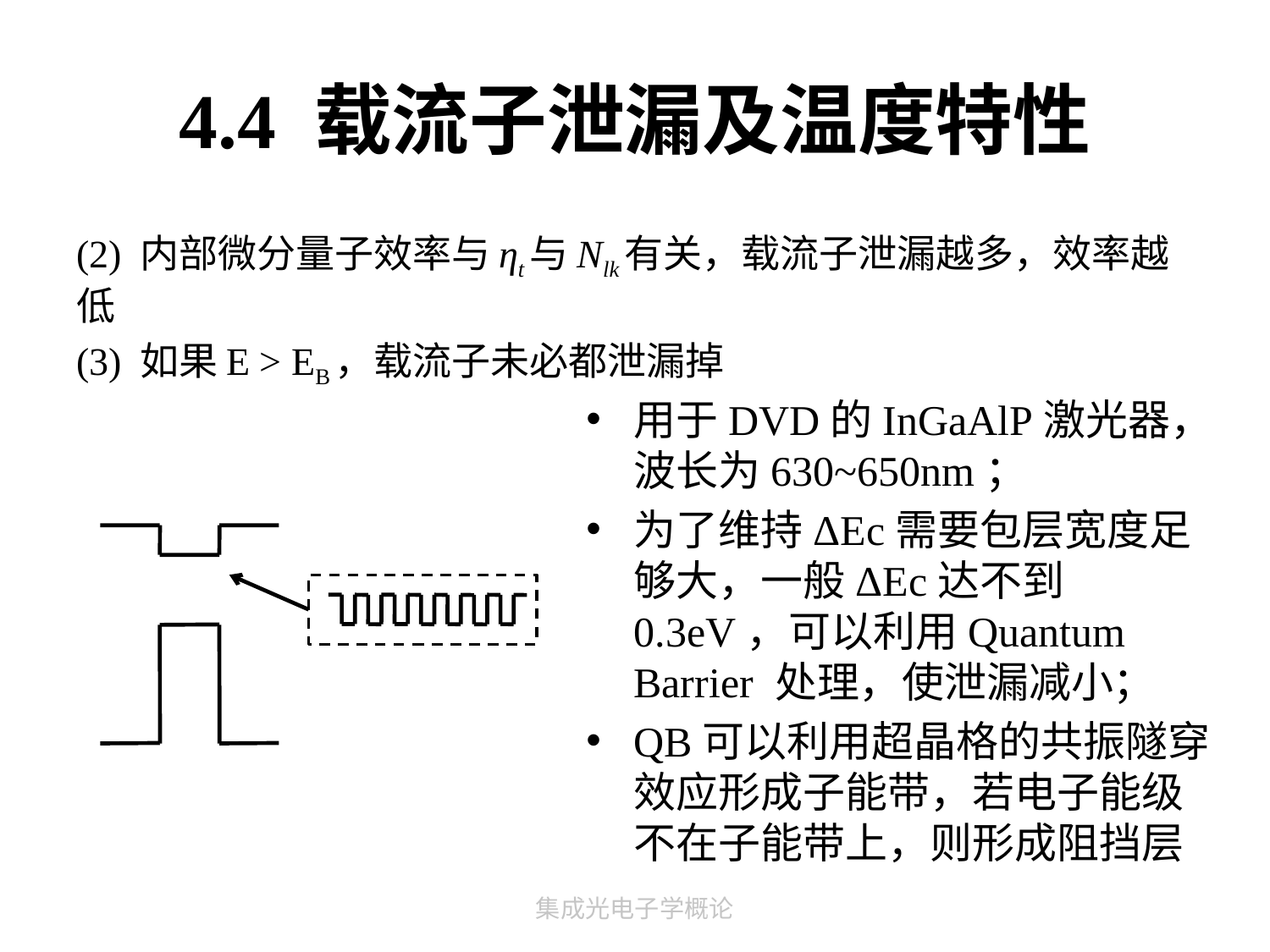

# 4.4 载流子泄漏及温度特性
(2) 内部微分量子效率与ηt与Nlk有关，载流子泄漏越多，效率越低
(3) 如果E > EB，载流子未必都泄漏掉
用于DVD的InGaAlP激光器，波长为630~650nm；
为了维持ΔEc需要包层宽度足够大，一般ΔEc达不到0.3eV，可以利用Quantum Barrier 处理，使泄漏减小；
QB可以利用超晶格的共振隧穿效应形成子能带，若电子能级不在子能带上，则形成阻挡层

集成光电子学概论
44